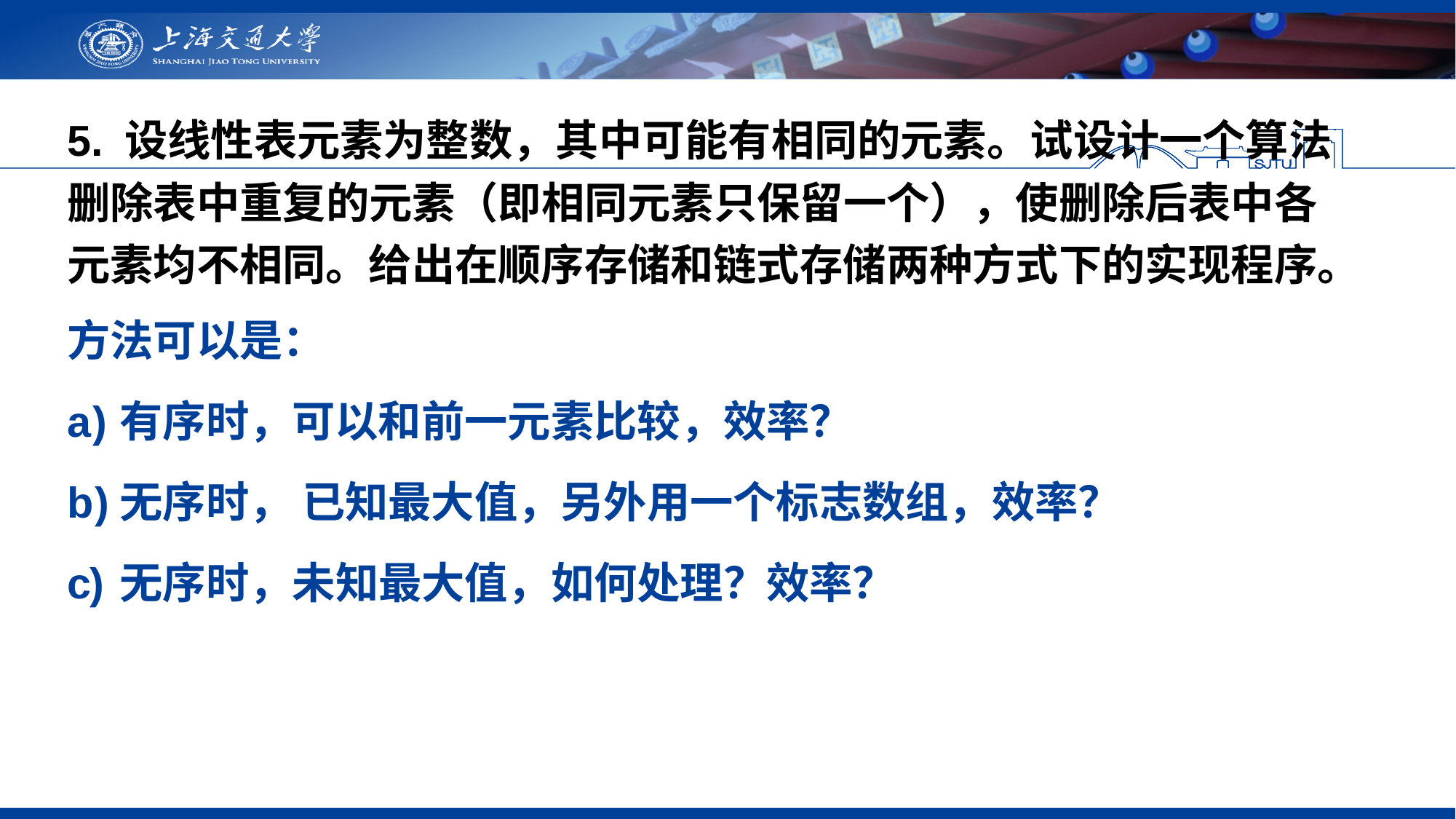

5. 设线性表元素为整数，其中可能有相同的元素。试设计一个算法删除表中重复的元素（即相同元素只保留一个），使删除后表中各元素均不相同。给出在顺序存储和链式存储两种方式下的实现程序。
方法可以是：
有序时，可以和前一元素比较，效率？
无序时， 已知最大值，另外用一个标志数组，效率？
无序时，未知最大值，如何处理？效率？